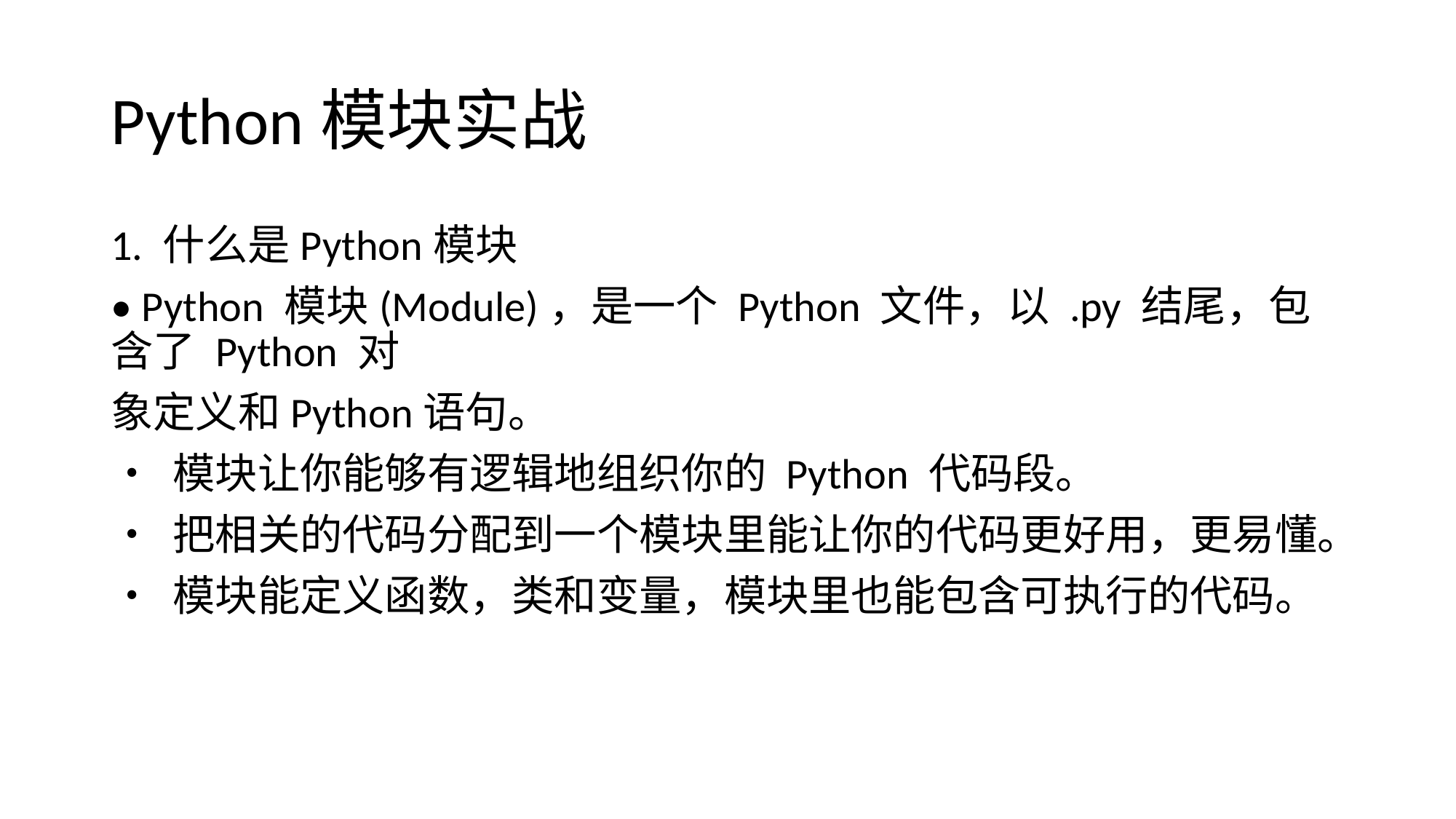

# Python模块实战
1. 什么是Python模块
• Python 模块(Module)，是一个 Python 文件，以 .py 结尾，包含了 Python 对
象定义和Python语句。
• 模块让你能够有逻辑地组织你的 Python 代码段。
• 把相关的代码分配到一个模块里能让你的代码更好用，更易懂。
• 模块能定义函数，类和变量，模块里也能包含可执行的代码。